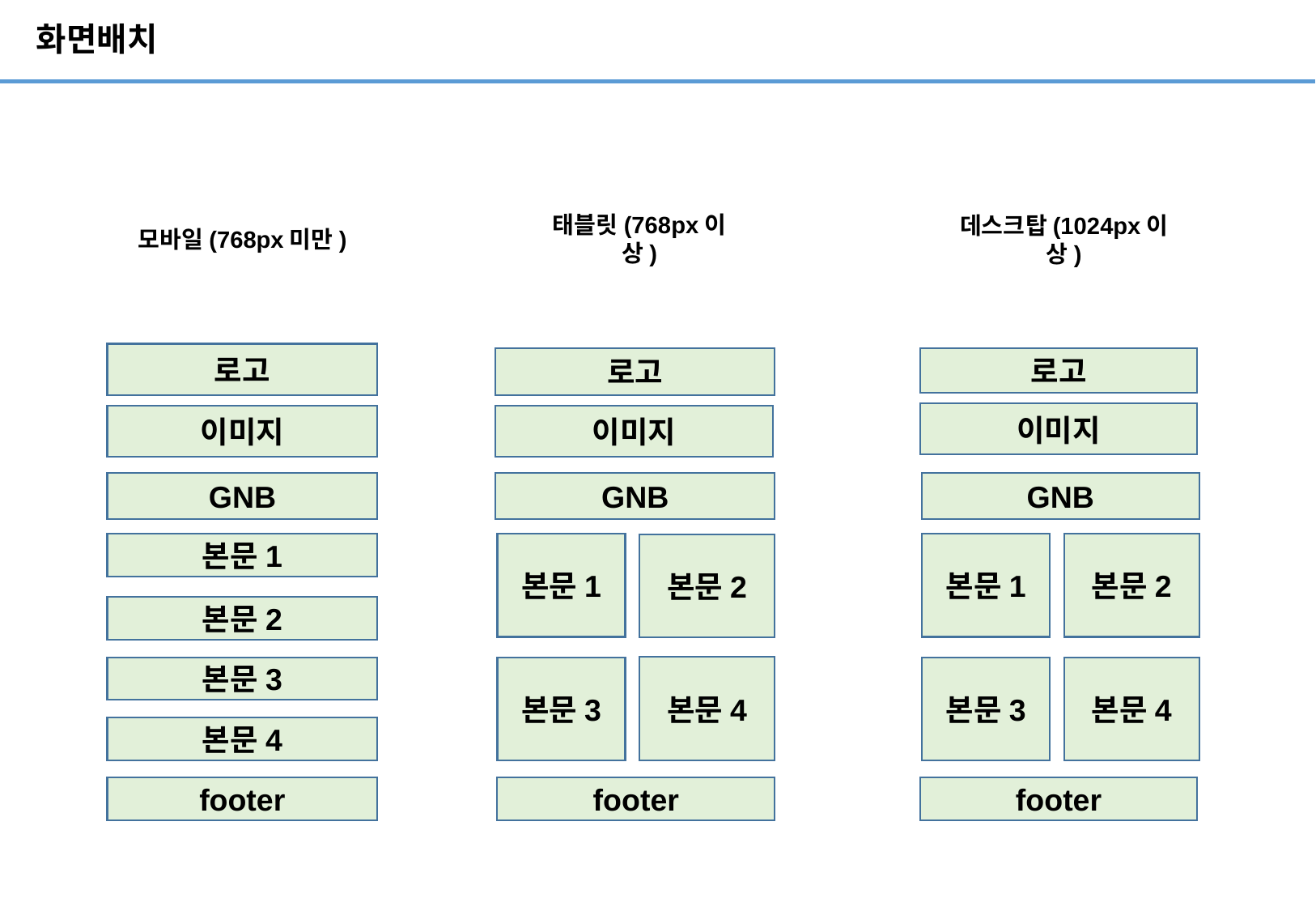

# 화면배치

태블릿(768px이상)
모바일(768px미만)
데스크탑(1024px이상)
로고
로고
로고
이미지
이미지
이미지
GNB
GNB
GNB
본문1
본문1
본문1
본문2
본문2
본문2
본문4
본문3
본문3
본문3
본문4
본문4
footer
footer
footer